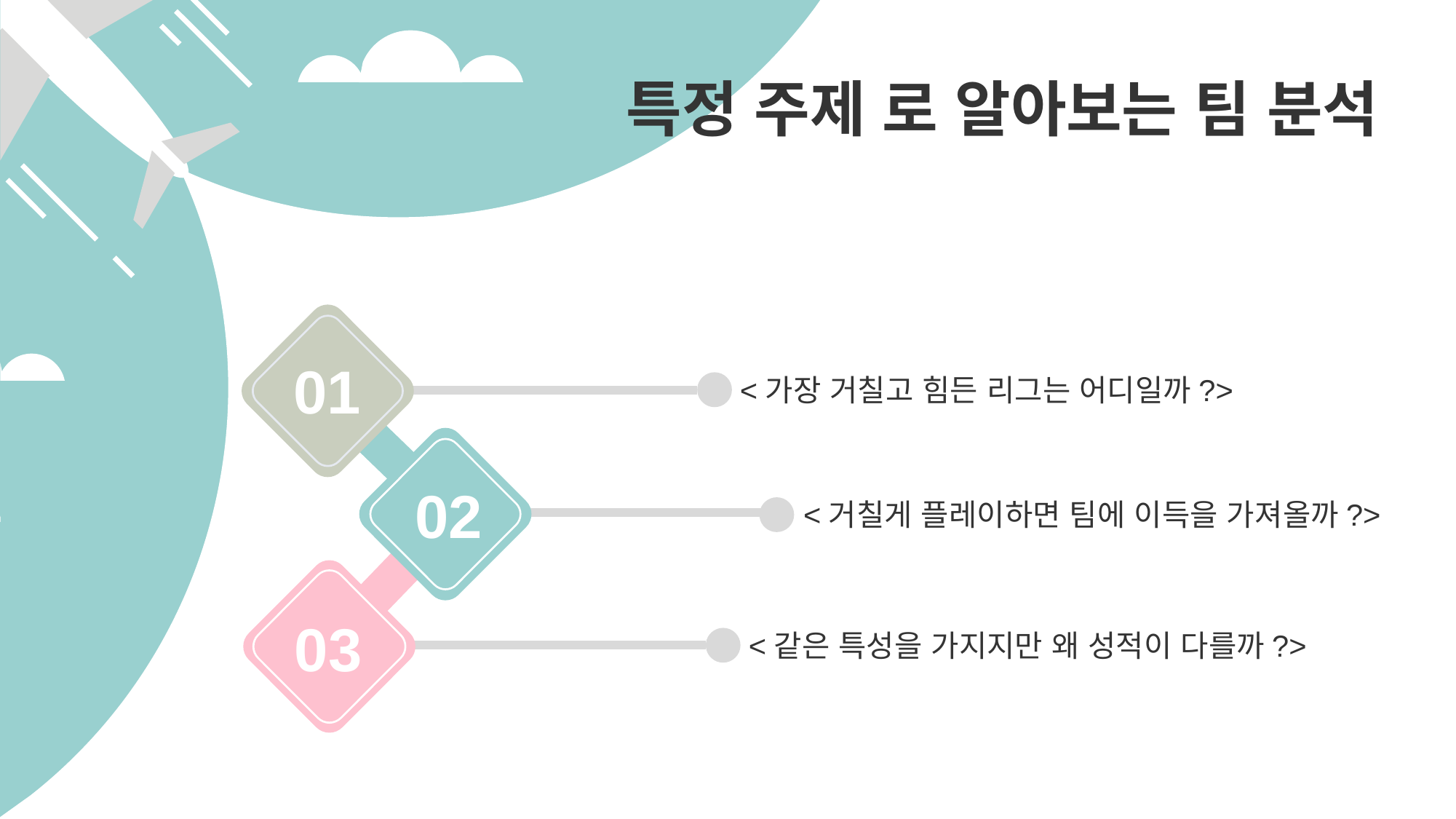

특정 주제 로 알아보는 팀 분석

01
<가장 거칠고 힘든 리그는 어디일까?>

02
<거칠게 플레이하면 팀에 이득을 가져올까?>

03

<같은 특성을 가지지만 왜 성적이 다를까?>